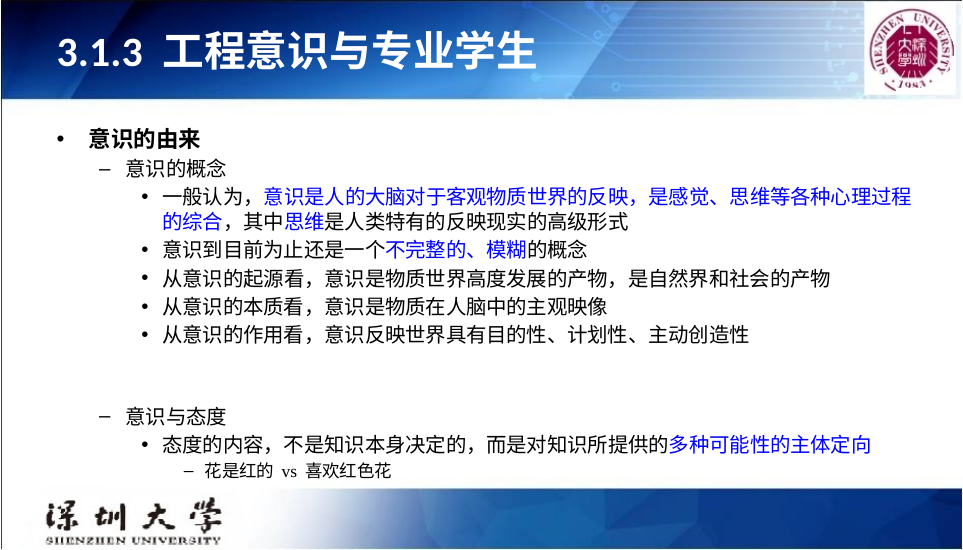

# 3.1.3 工程意识与专业学生
意识的由来
意识的概念
一般认为，意识是人的大脑对于客观物质世界的反映，是感觉、思维等各种心理过程的综合，其中思维是人类特有的反映现实的高级形式
意识到目前为止还是一个不完整的、模糊的概念
从意识的起源看，意识是物质世界高度发展的产物，是自然界和社会的产物
从意识的本质看，意识是物质在人脑中的主观映像
从意识的作用看，意识反映世界具有目的性、计划性、主动创造性

意识与态度
态度的内容，不是知识本身决定的，而是对知识所提供的多种可能性的主体定向
花是红的 vs 喜欢红色花

17